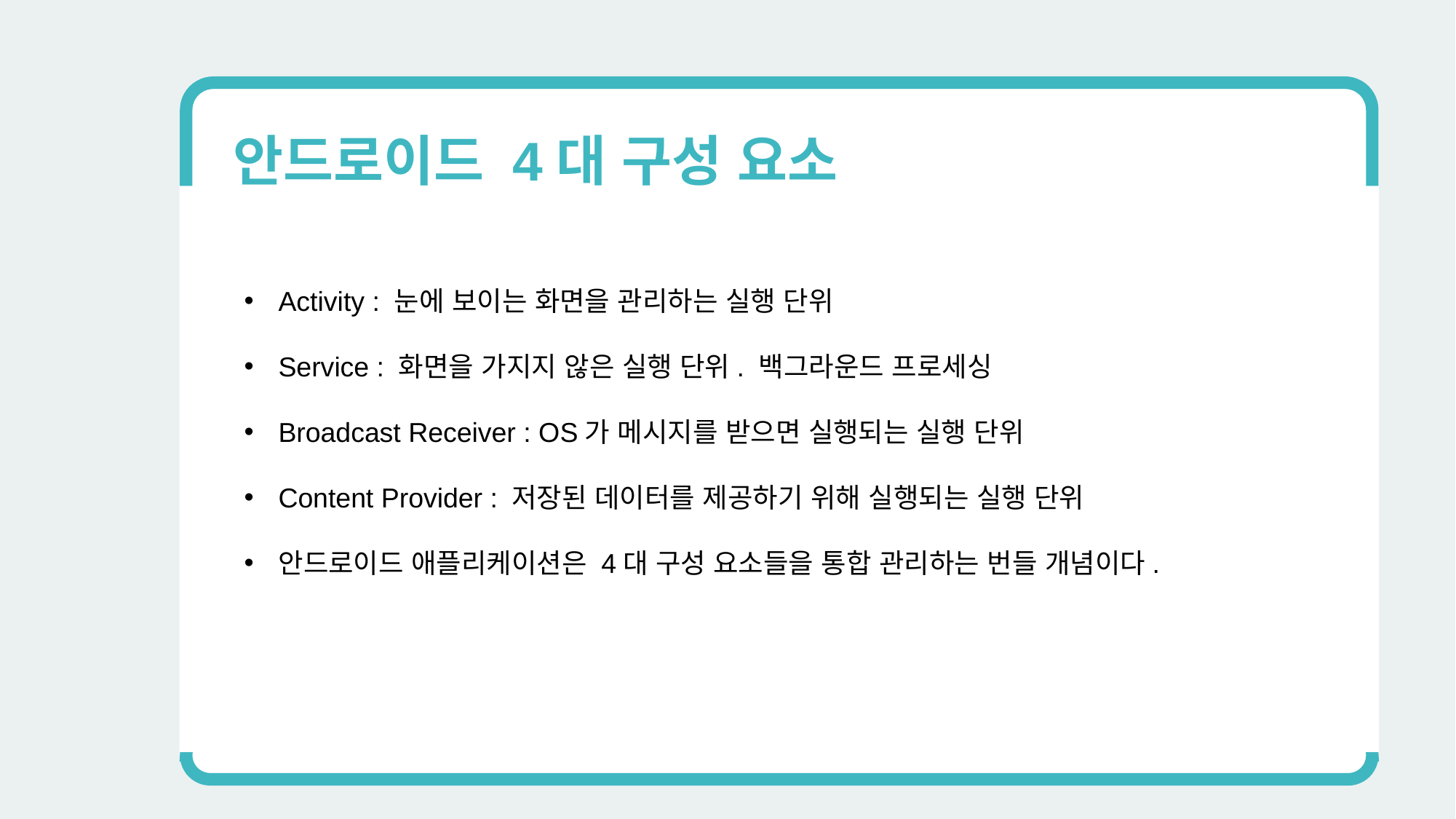

안드로이드 4대 구성 요소

Activity : 눈에 보이는 화면을 관리하는 실행 단위
Service : 화면을 가지지 않은 실행 단위. 백그라운드 프로세싱
Broadcast Receiver : OS가 메시지를 받으면 실행되는 실행 단위
Content Provider : 저장된 데이터를 제공하기 위해 실행되는 실행 단위
안드로이드 애플리케이션은 4대 구성 요소들을 통합 관리하는 번들 개념이다.